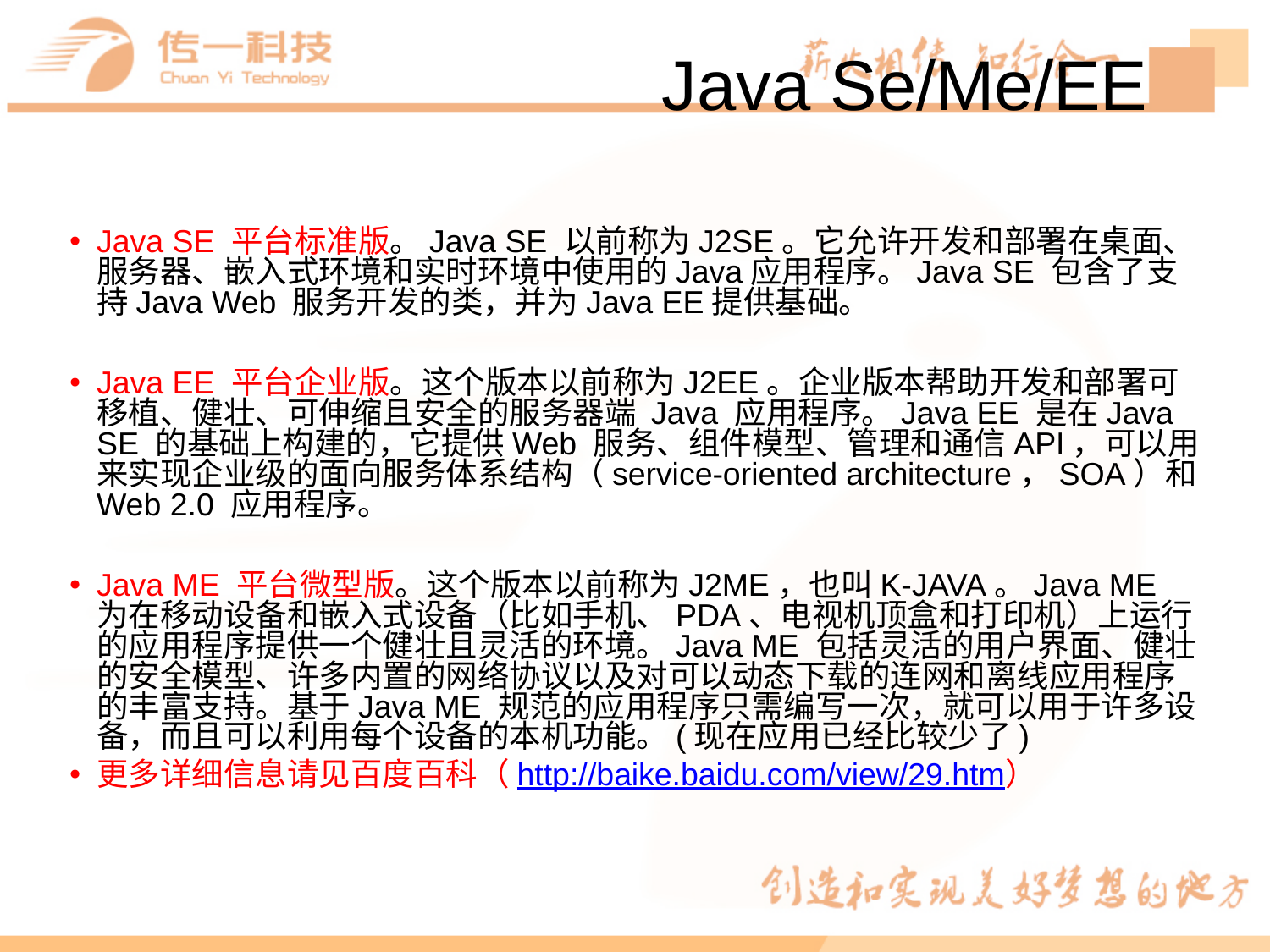

# Java Se/Me/EE
Java SE 平台标准版。Java SE 以前称为J2SE。它允许开发和部署在桌面、服务器、嵌入式环境和实时环境中使用的Java应用程序。Java SE 包含了支持Java Web 服务开发的类，并为Java EE提供基础。

Java EE 平台企业版。这个版本以前称为J2EE。企业版本帮助开发和部署可移植、健壮、可伸缩且安全的服务器端 Java 应用程序。Java EE 是在Java SE 的基础上构建的，它提供Web 服务、组件模型、管理和通信API，可以用来实现企业级的面向服务体系结构（service-oriented architecture，SOA）和Web 2.0 应用程序。

Java ME 平台微型版。这个版本以前称为J2ME，也叫K-JAVA。Java ME 为在移动设备和嵌入式设备（比如手机、PDA、电视机顶盒和打印机）上运行的应用程序提供一个健壮且灵活的环境。Java ME 包括灵活的用户界面、健壮的安全模型、许多内置的网络协议以及对可以动态下载的连网和离线应用程序的丰富支持。基于Java ME 规范的应用程序只需编写一次，就可以用于许多设备，而且可以利用每个设备的本机功能。(现在应用已经比较少了)
更多详细信息请见百度百科（http://baike.baidu.com/view/29.htm）